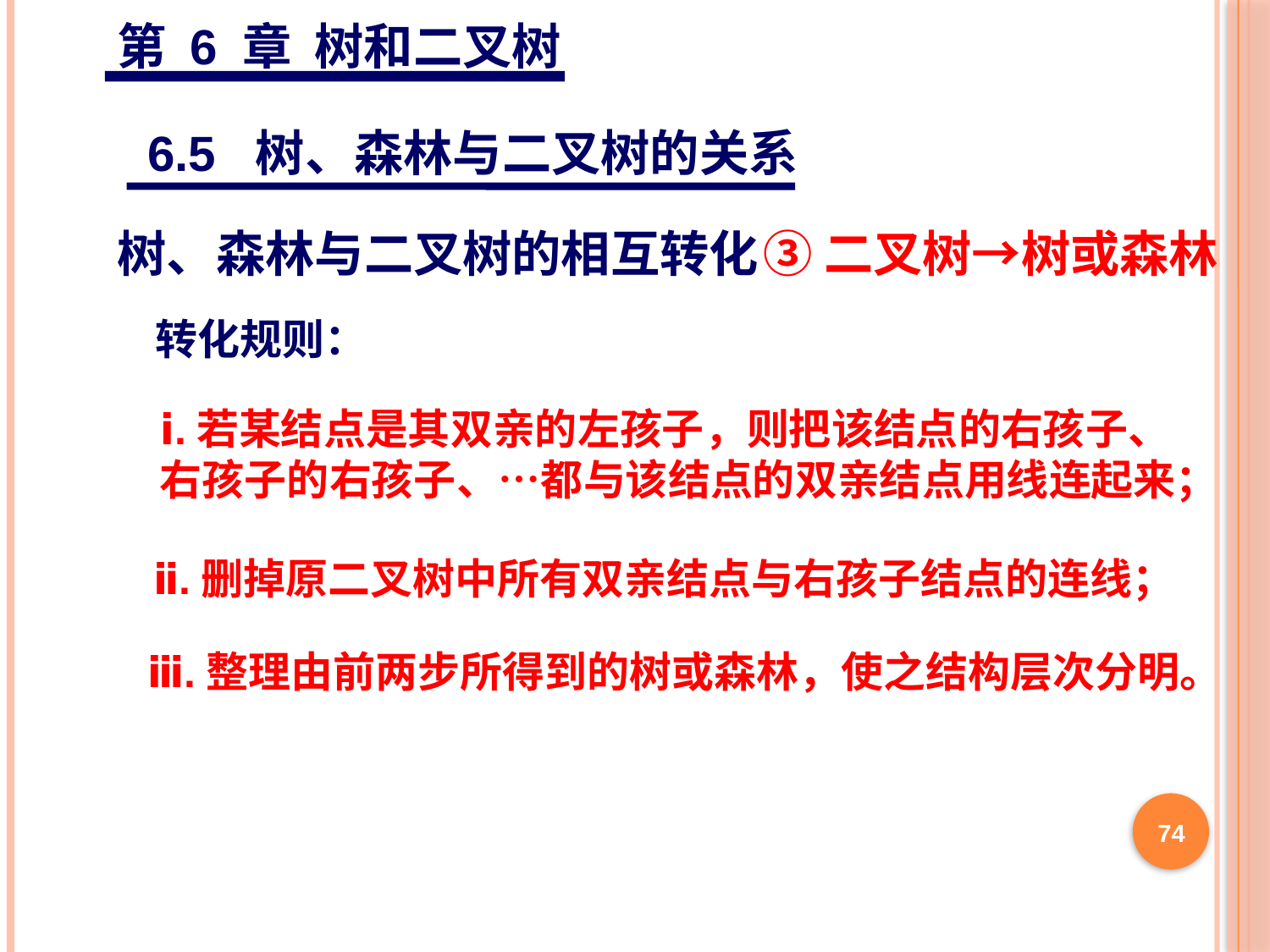

第 6 章  树和二叉树

6.5  树、森林与二叉树的关系

树、森林与二叉树的相互转化
③二叉树→树或森林
转化规则：
ⅰ.若某结点是其双亲的左孩子，则把该结点的右孩子、
右孩子的右孩子、…都与该结点的双亲结点用线连起来；
ⅱ.删掉原二叉树中所有双亲结点与右孩子结点的连线；
ⅲ.整理由前两步所得到的树或森林，使之结构层次分明。
74